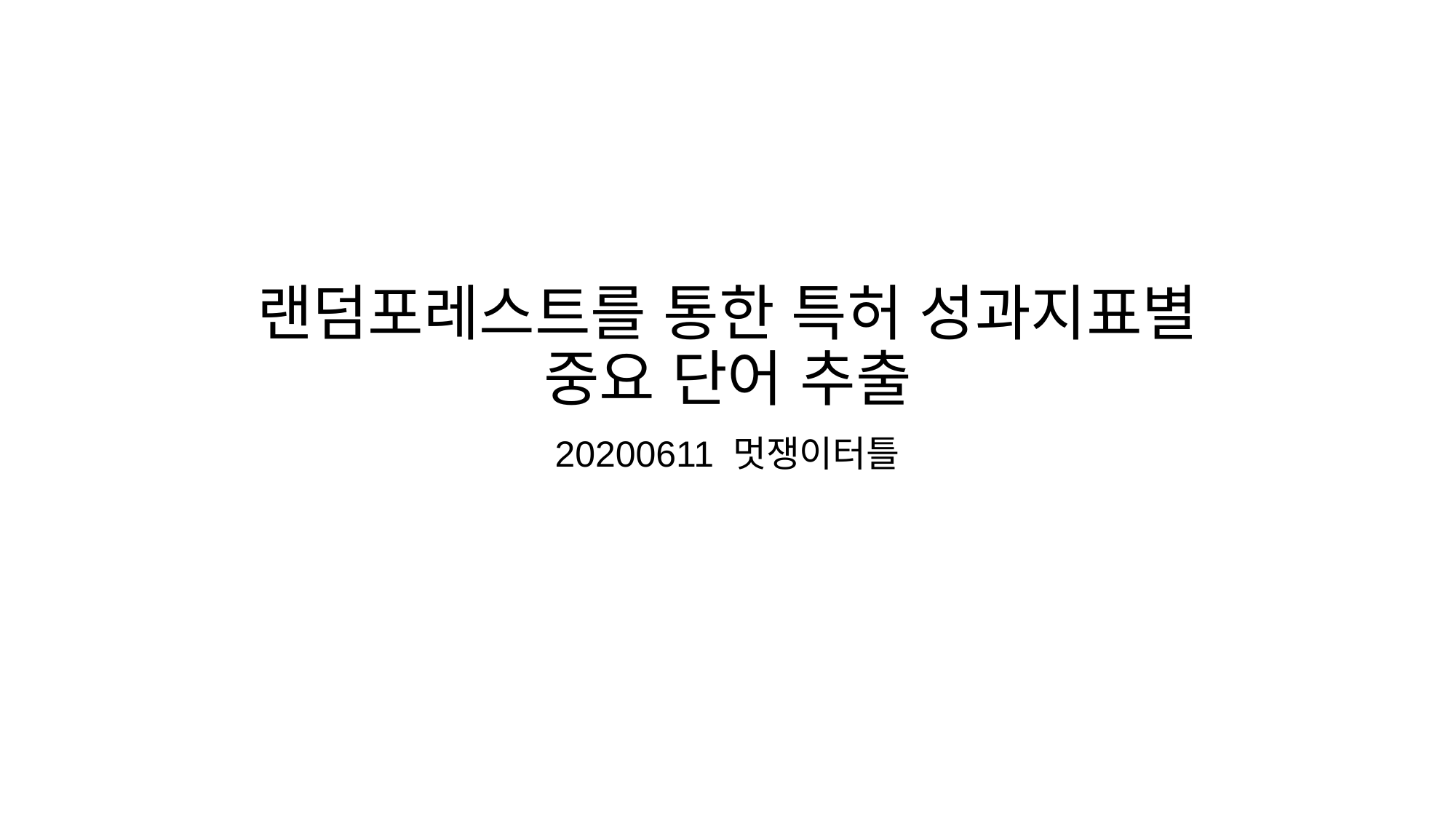

# 랜덤포레스트를 통한 특허 성과지표별 중요 단어 추출
20200611 멋쟁이터틀